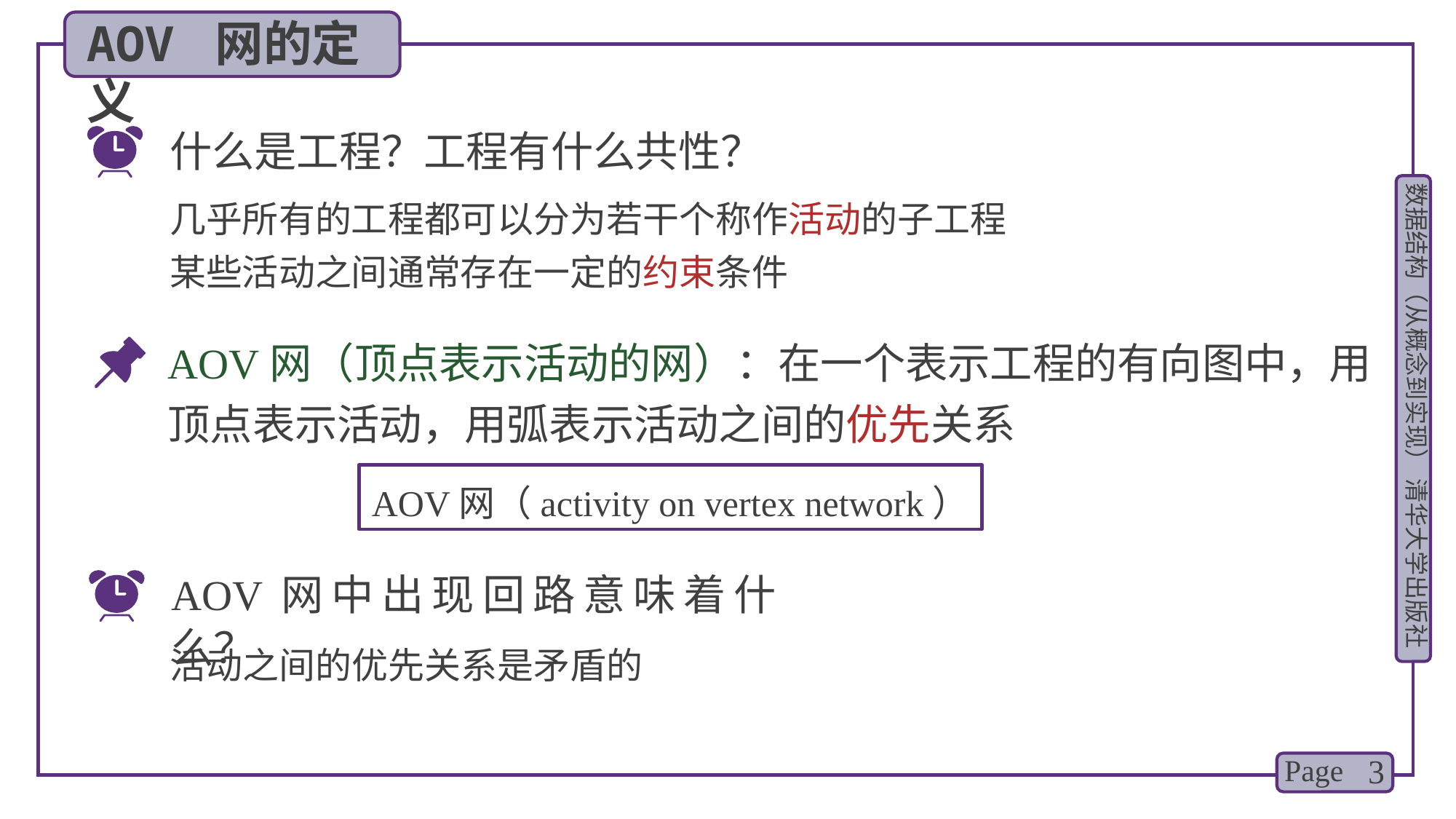

AOV 网的定义

什么是工程？工程有什么共性？

几乎所有的工程都可以分为若干个称作活动的子工程
某些活动之间通常存在一定的约束条件
AOV网（顶点表示活动的网）：在一个表示工程的有向图中，用顶点表示活动，用弧表示活动之间的优先关系

AOV网（activity on vertex network）
AOV网中出现回路意味着什么？

活动之间的优先关系是矛盾的